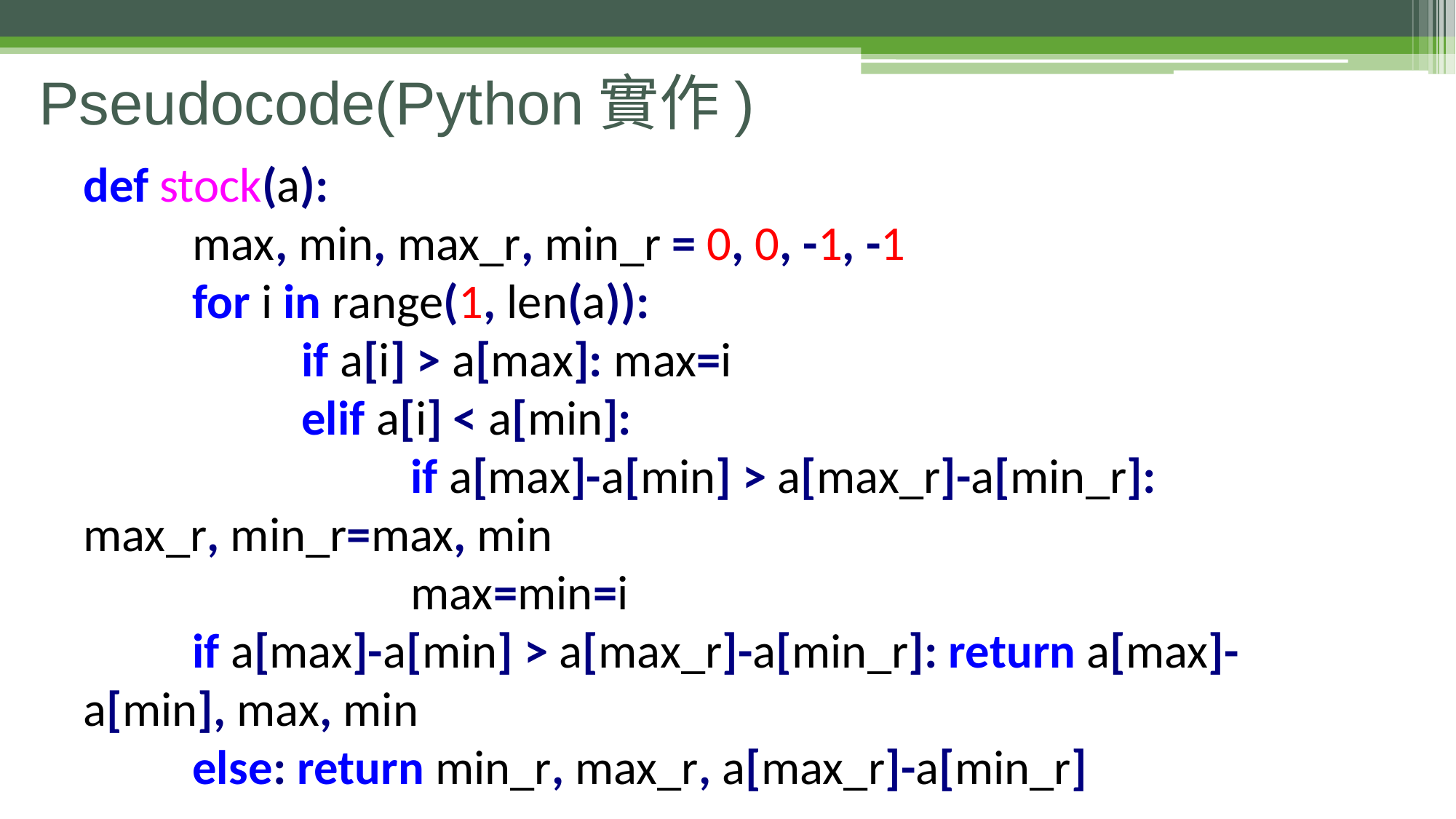

# Pseudocode(Python實作)
def stock(a):
	max, min, max_r, min_r = 0, 0, -1, -1
	for i in range(1, len(a)):
		if a[i] > a[max]: max=i
		elif a[i] < a[min]:
			if a[max]-a[min] > a[max_r]-a[min_r]: max_r, min_r=max, min
			max=min=i
	if a[max]-a[min] > a[max_r]-a[min_r]: return a[max]-a[min], max, min
	else: return min_r, max_r, a[max_r]-a[min_r]